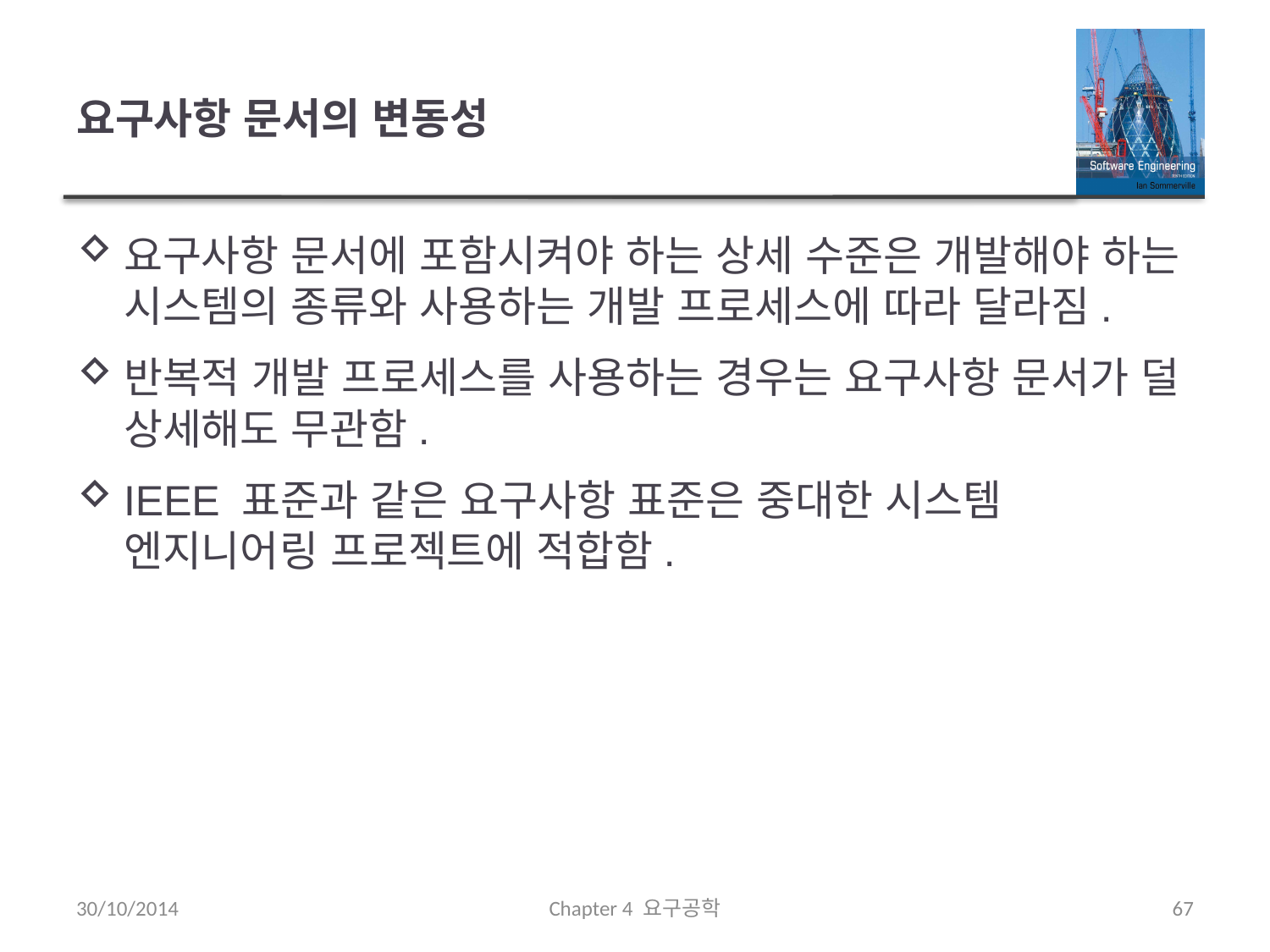

# 요구사항 문서의 변동성
요구사항 문서에 포함시켜야 하는 상세 수준은 개발해야 하는 시스템의 종류와 사용하는 개발 프로세스에 따라 달라짐.
반복적 개발 프로세스를 사용하는 경우는 요구사항 문서가 덜 상세해도 무관함.
IEEE 표준과 같은 요구사항 표준은 중대한 시스템 엔지니어링 프로젝트에 적합함.
30/10/2014
Chapter 4 요구공학
67